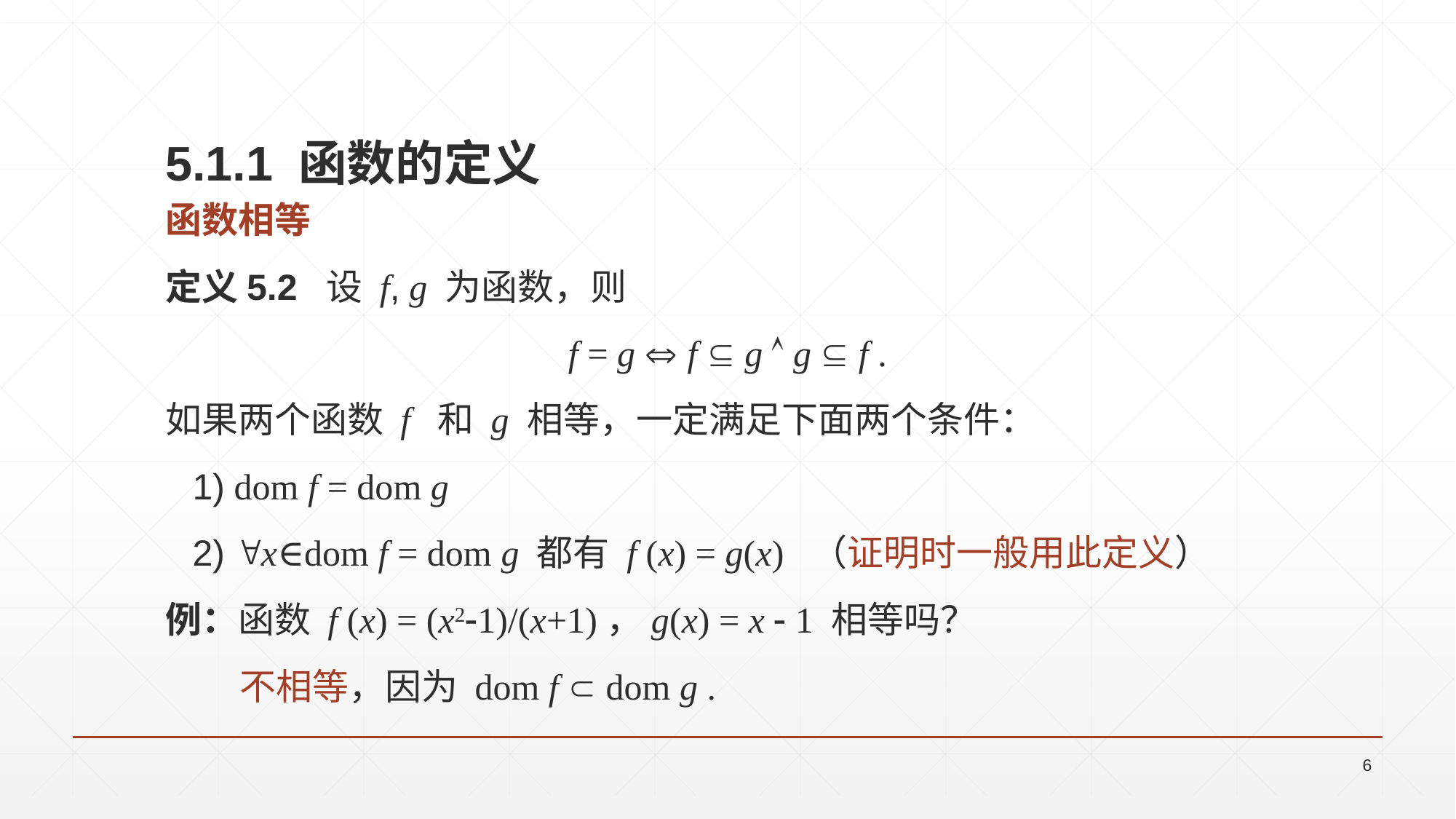

5.1.1 函数的定义
函数相等
定义5.2  设 f, g 为函数，则
f = g ⇔ f ⊆ g ∧ g ⊆ f .
如果两个函数 f  和 g 相等，一定满足下面两个条件：
   1) dom f = dom g
   2) ∀x∈dom f = dom g 都有 f (x) = g(x)  （证明时一般用此定义）
例：函数 f (x) = (x2−1)/(x+1)，g(x) = x − 1 相等吗？
        不相等，因为 dom f ⊂ dom g .
6